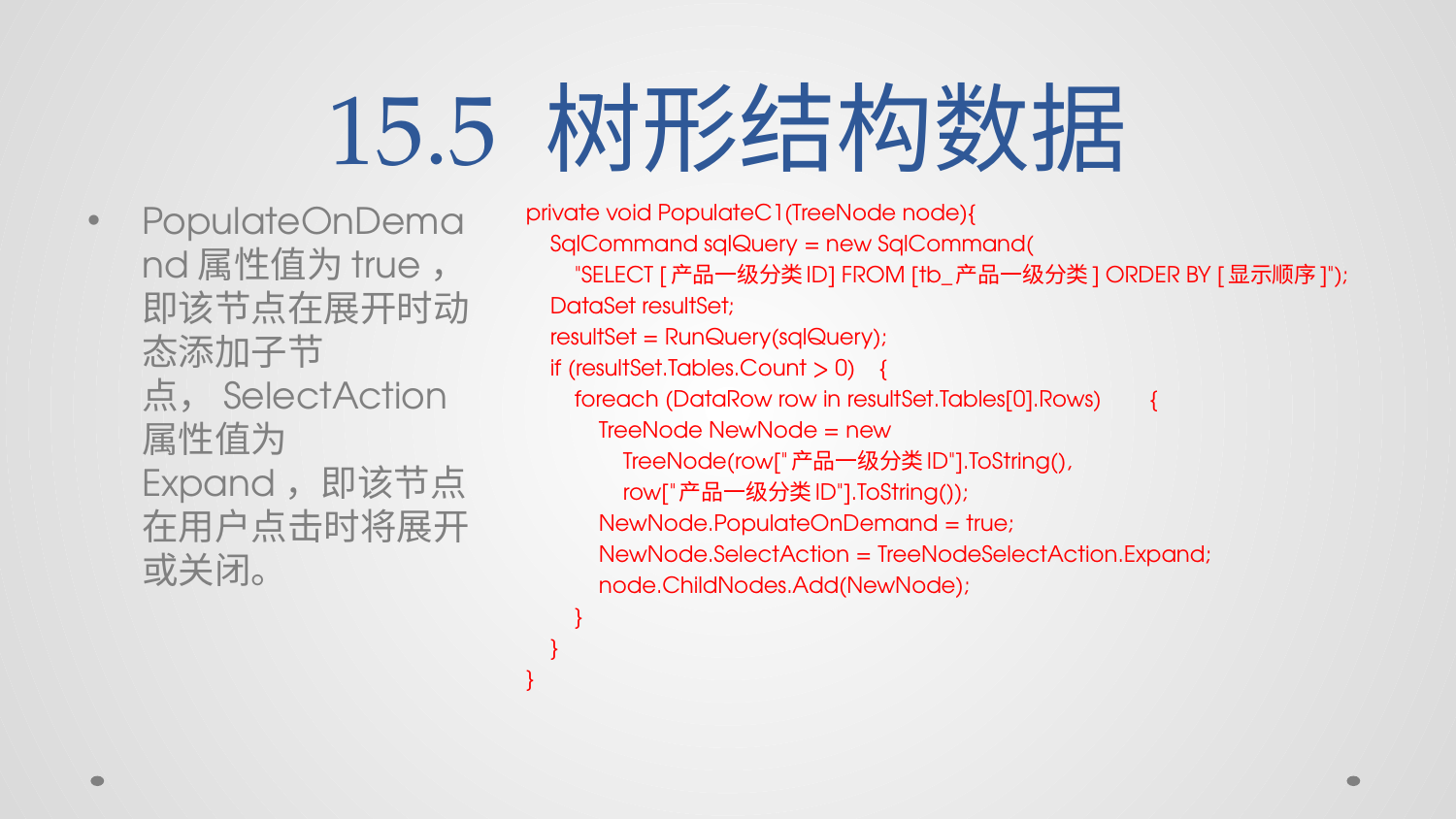

# 15.5 树形结构数据
PopulateOnDemand属性值为true，即该节点在展开时动态添加子节点，SelectAction属性值为Expand，即该节点在用户点击时将展开或关闭。
private void PopulateC1(TreeNode node){
    SqlCommand sqlQuery = new SqlCommand(
        "SELECT [产品一级分类ID] FROM [tb_产品一级分类] ORDER BY [显示顺序]");
    DataSet resultSet;
    resultSet = RunQuery(sqlQuery);
    if (resultSet.Tables.Count > 0)    {
        foreach (DataRow row in resultSet.Tables[0].Rows)        {
            TreeNode NewNode = new
                TreeNode(row["产品一级分类ID"].ToString(),
                row["产品一级分类ID"].ToString());
            NewNode.PopulateOnDemand = true;
            NewNode.SelectAction = TreeNodeSelectAction.Expand;
            node.ChildNodes.Add(NewNode);
        }
    }
}